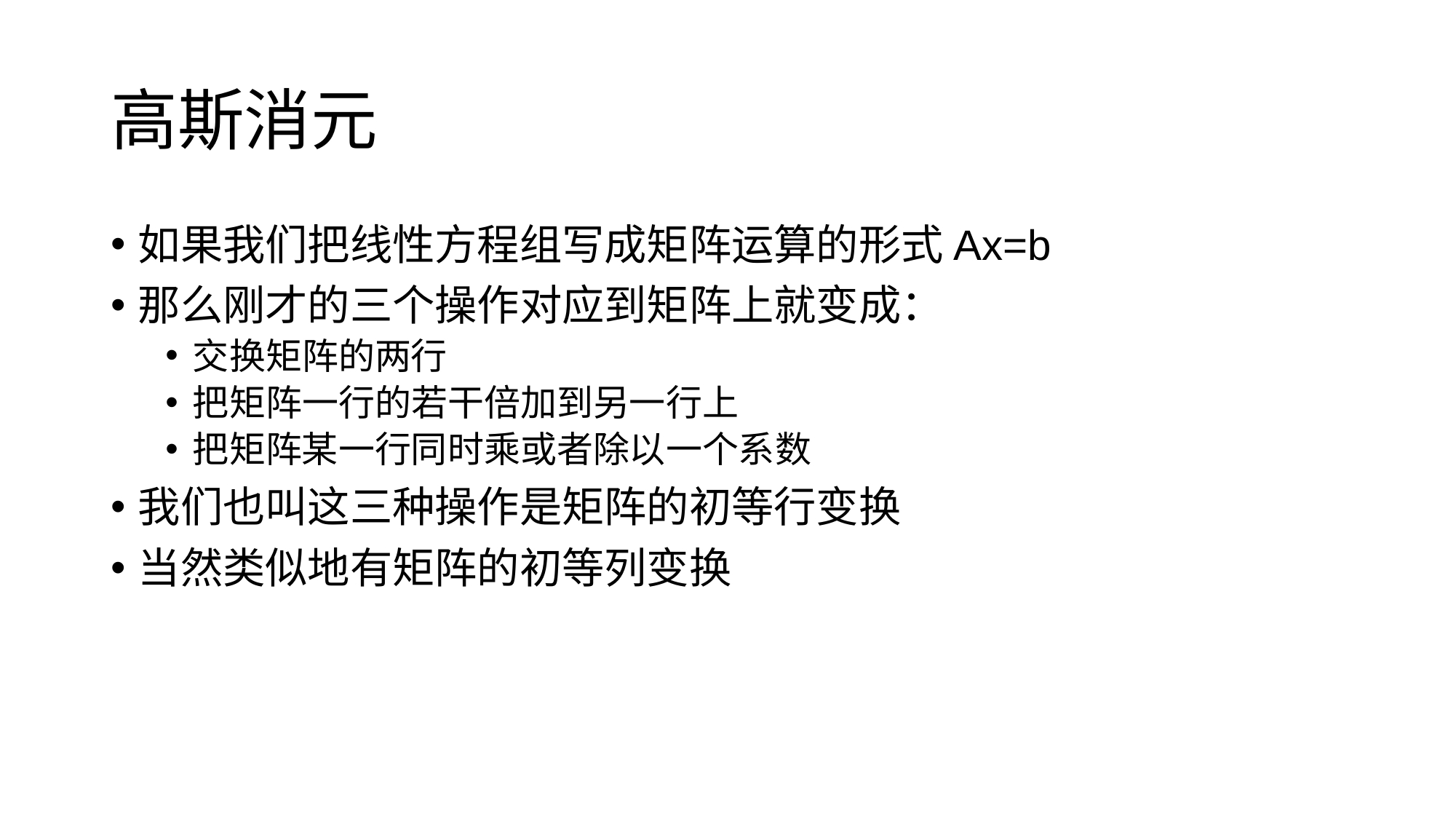

# 高斯消元
如果我们把线性方程组写成矩阵运算的形式Ax=b
那么刚才的三个操作对应到矩阵上就变成：
交换矩阵的两行
把矩阵一行的若干倍加到另一行上
把矩阵某一行同时乘或者除以一个系数
我们也叫这三种操作是矩阵的初等行变换
当然类似地有矩阵的初等列变换